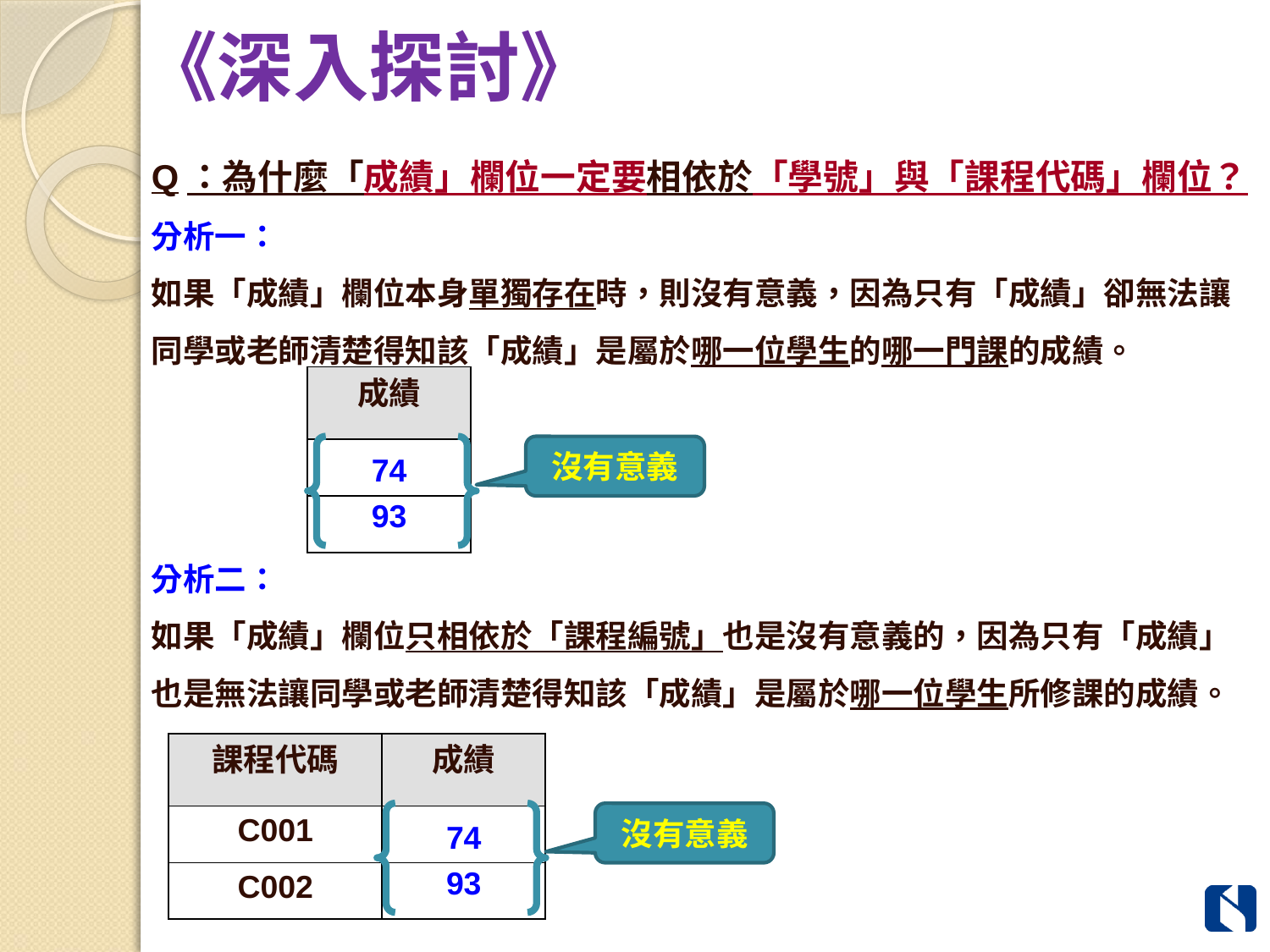

# 《深入探討》
Q：為什麼「成績」欄位一定要相依於「學號」與「課程代碼」欄位？
分析一：
如果「成績」欄位本身單獨存在時，則沒有意義，因為只有「成績」卻無法讓同學或老師清楚得知該「成績」是屬於哪一位學生的哪一門課的成績。

分析二：
如果「成績」欄位只相依於「課程編號」也是沒有意義的，因為只有「成績」也是無法讓同學或老師清楚得知該「成績」是屬於哪一位學生所修課的成績。
| 成績 |
| --- |
| 74 |
| 93 |

沒有意義
| 課程代碼 | 成績 |
| --- | --- |
| C001 | 74 |
| C002 | 93 |

沒有意義